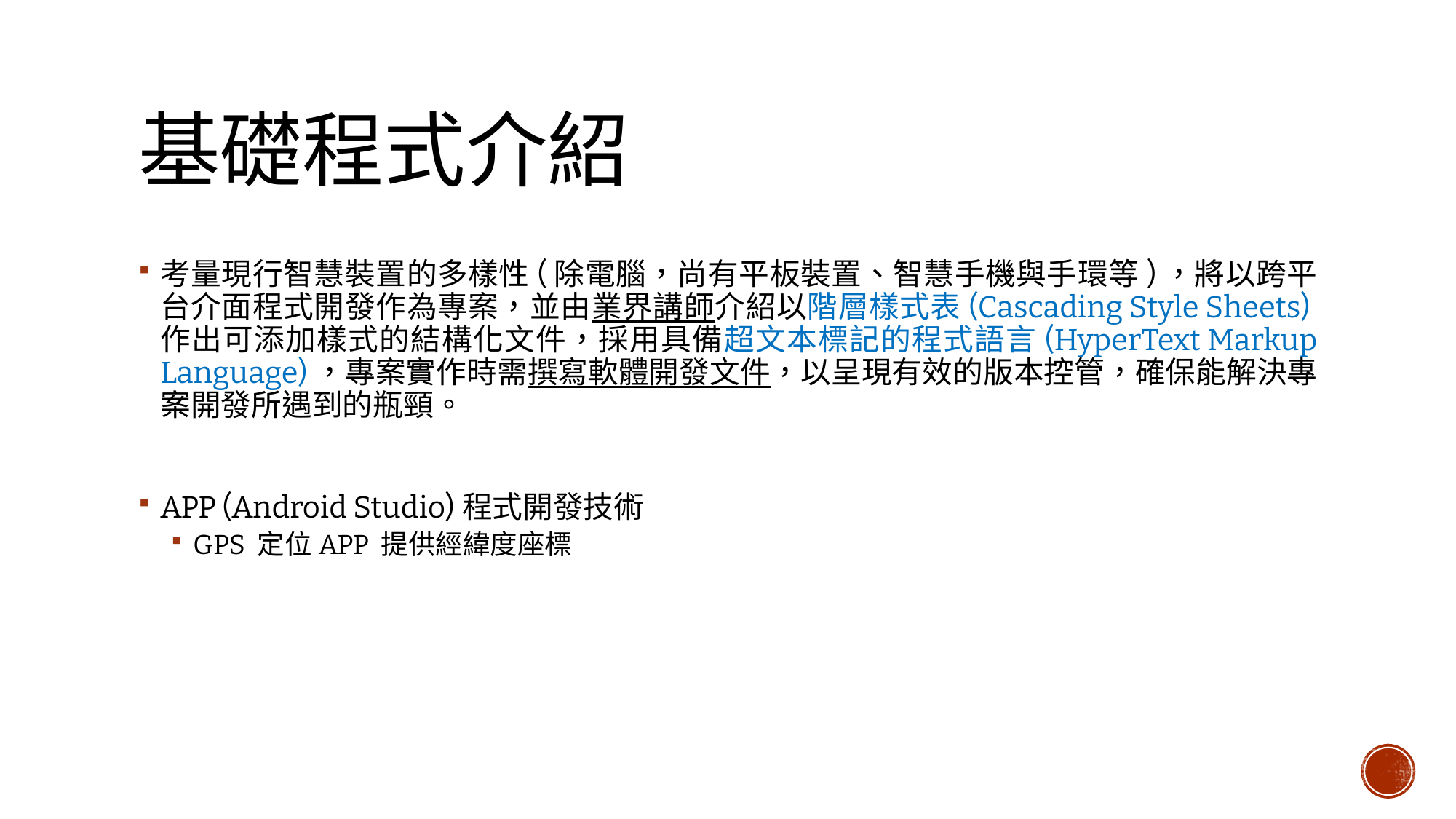

# 基礎程式介紹
考量現行智慧裝置的多樣性(除電腦，尚有平板裝置、智慧手機與手環等)，將以跨平台介面程式開發作為專案，並由業界講師介紹以階層樣式表(Cascading Style Sheets)作出可添加樣式的結構化文件，採用具備超文本標記的程式語言(HyperText Markup Language)，專案實作時需撰寫軟體開發文件，以呈現有效的版本控管，確保能解決專案開發所遇到的瓶頸。

APP (Android Studio)程式開發技術
GPS 定位APP 提供經緯度座標